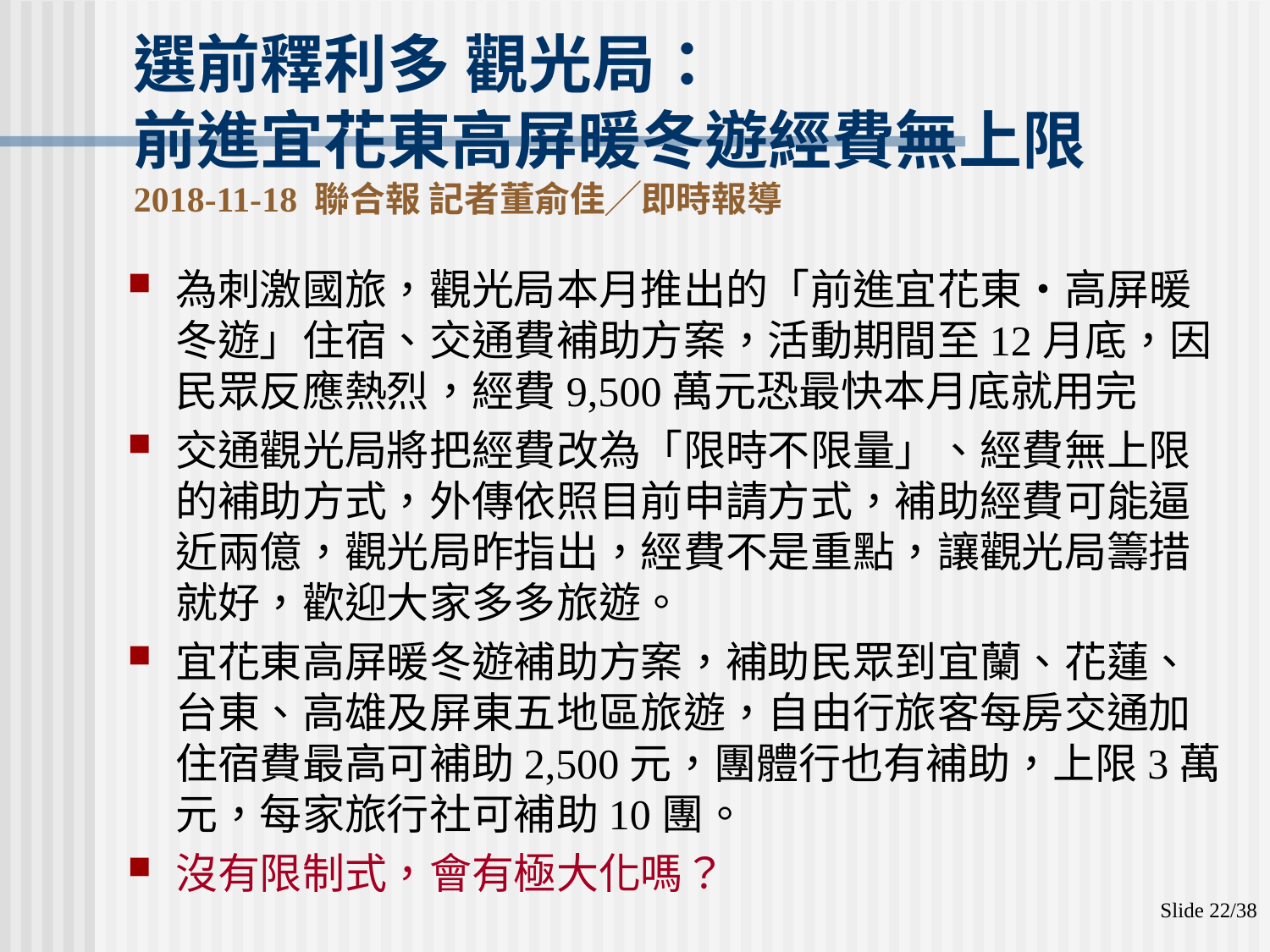

# 選前釋利多 觀光局： 前進宜花東高屏暖冬遊經費無上限 2018-11-18 聯合報 記者董俞佳╱即時報導
為刺激國旅，觀光局本月推出的「前進宜花東•高屏暖冬遊」住宿、交通費補助方案，活動期間至12月底，因民眾反應熱烈，經費9,500萬元恐最快本月底就用完
交通觀光局將把經費改為「限時不限量」、經費無上限的補助方式，外傳依照目前申請方式，補助經費可能逼近兩億，觀光局昨指出，經費不是重點，讓觀光局籌措就好，歡迎大家多多旅遊。
宜花東高屏暖冬遊補助方案，補助民眾到宜蘭、花蓮、台東、高雄及屏東五地區旅遊，自由行旅客每房交通加住宿費最高可補助2,500元，團體行也有補助，上限3萬元，每家旅行社可補助10團。
沒有限制式，會有極大化嗎？

Slide 22/38